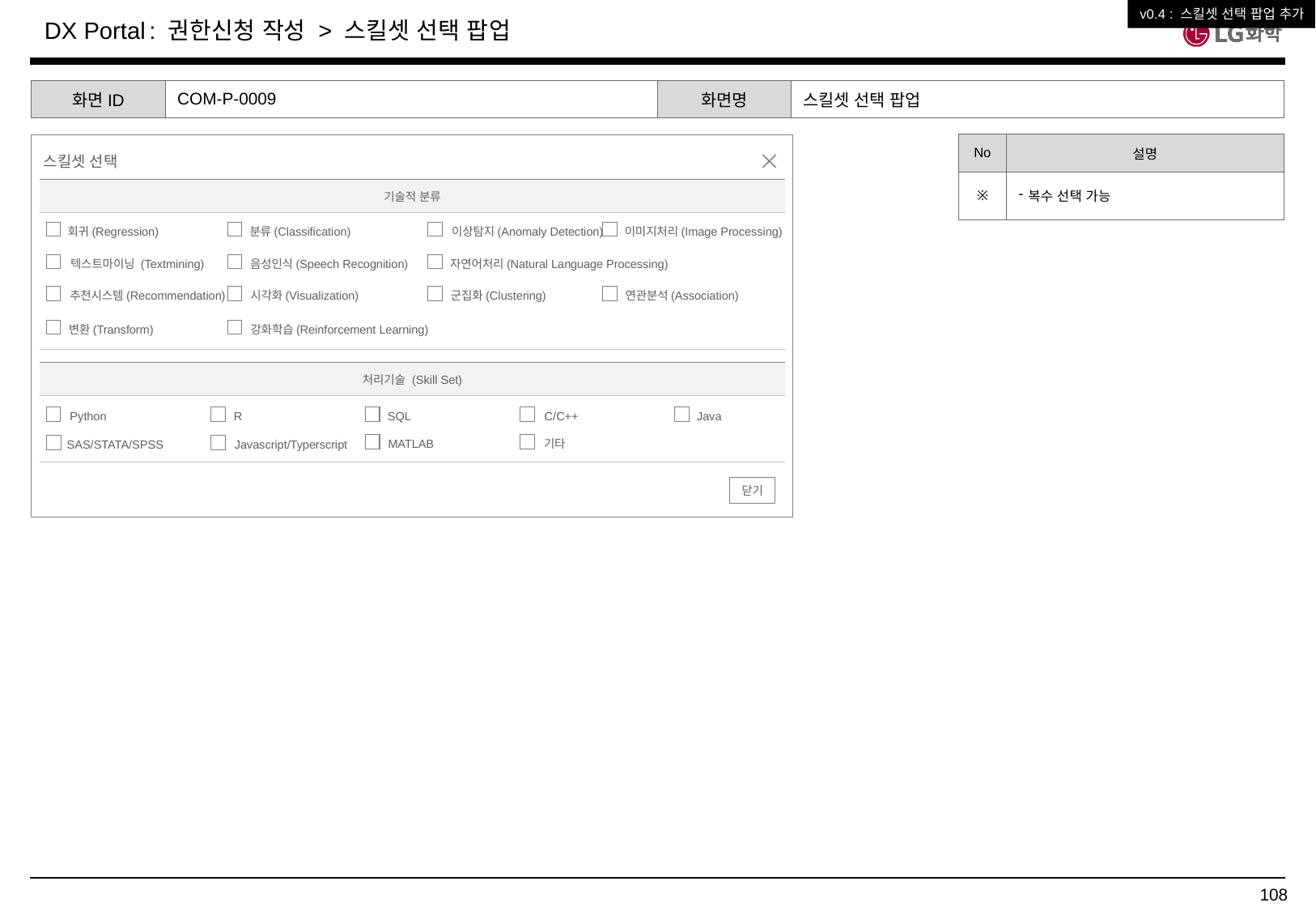

v0.4 : 스킬셋 선택 팝업 추가
: 권한신청 작성 > 스킬셋 선택 팝업
| 화면ID | COM-P-0009 | 화면명 | 스킬셋 선택 팝업 |
| --- | --- | --- | --- |
| No | 설명 |
| --- | --- |
| ※ | 복수 선택 가능 |

스킬셋 선택

| 기술적 분류 |
| --- |
|  |
회귀(Regression)

분류(Classification)

이상탐지(Anomaly Detection)

이미지처리(Image Processing)

텍스트마이닝 (Textmining)

음성인식(Speech Recognition)

자연어처리(Natural Language Processing)

추천시스템(Recommendation)

시각화(Visualization)

군집화(Clustering)

연관분석(Association)

변환(Transform)

강화학습(Reinforcement Learning)

| 처리기술 (Skill Set) |
| --- |
|  |
Python

R

SQL

C/C++

Java

기타

MATLAB

SAS/STATA/SPSS

Javascript/Typerscript

닫기